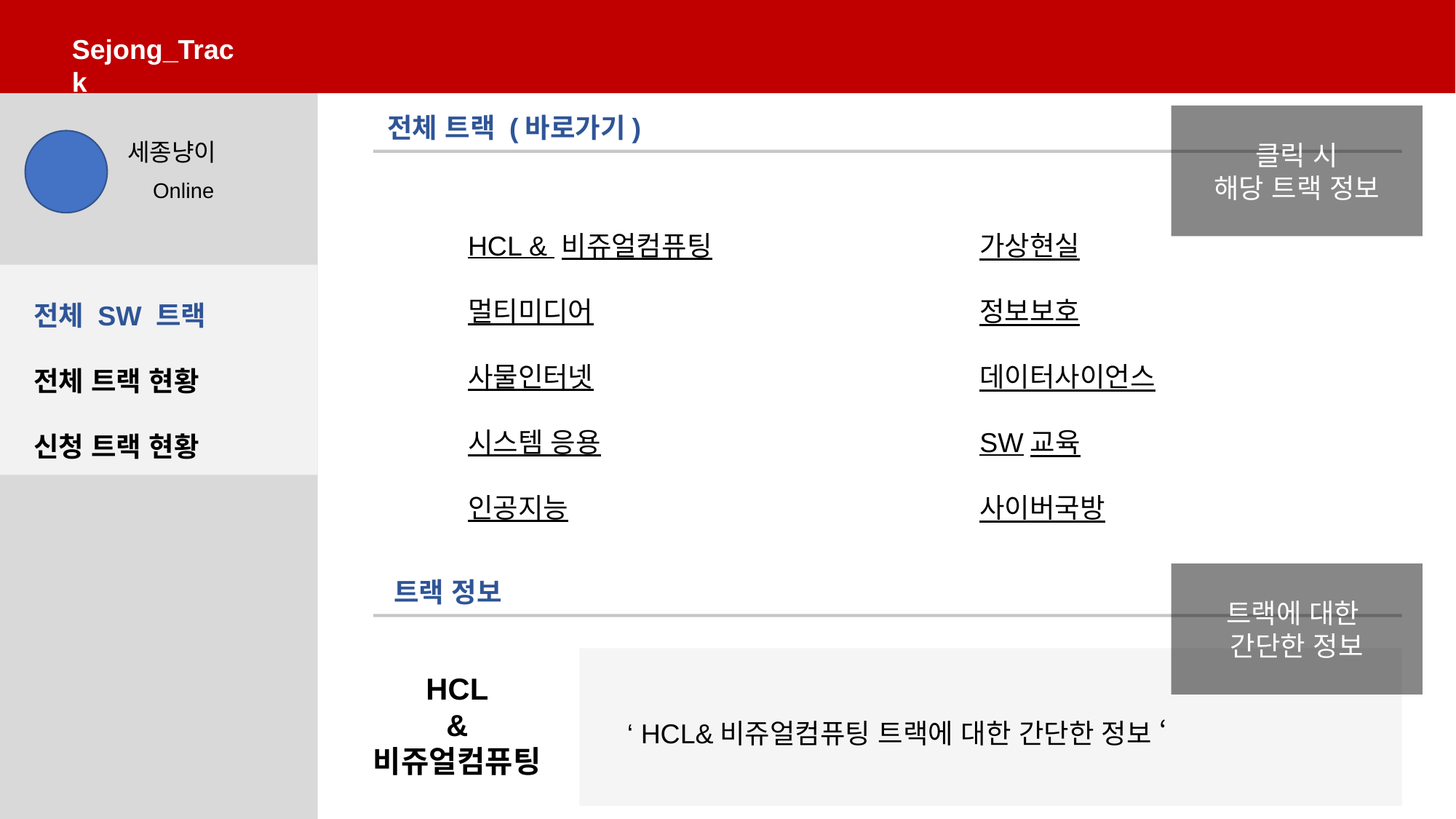

Sejong_Track

전체 트랙 (바로가기)
클릭 시
해당 트랙 정보

세종냥이
Online
HCL & 비쥬얼컴퓨팅
멀티미디어
사물인터넷
시스템 응용
인공지능
가상현실
정보보호
데이터사이언스
SW교육
사이버국방

전체 SW 트랙

전체 트랙 현황

신청 트랙 현황
트랙에 대한
간단한 정보
트랙 정보

HCL
&
비쥬얼컴퓨팅
‘ HCL&비쥬얼컴퓨팅 트랙에 대한 간단한 정보 ‘